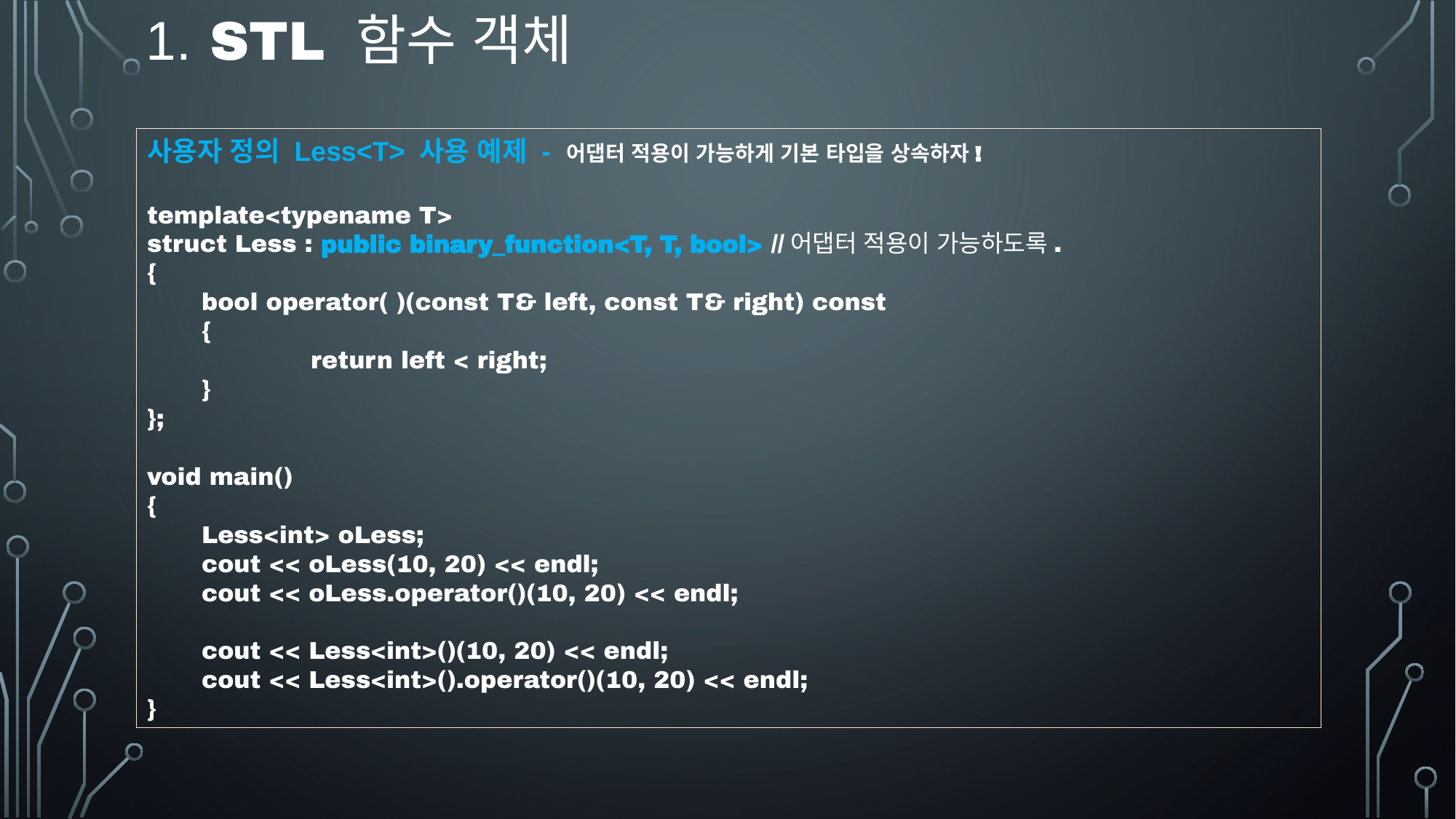

# 1. STL 함수 객체
사용자 정의 Less<T> 사용 예제 - 어댑터 적용이 가능하게 기본 타입을 상속하자!

template<typename T>
struct Less : public binary_function<T, T, bool> //어댑터 적용이 가능하도록.
{
bool operator( )(const T& left, const T& right) const
{
	return left < right;
}
};

void main()
{
Less<int> oLess;
cout << oLess(10, 20) << endl;
cout << oLess.operator()(10, 20) << endl;

cout << Less<int>()(10, 20) << endl;
cout << Less<int>().operator()(10, 20) << endl;
}